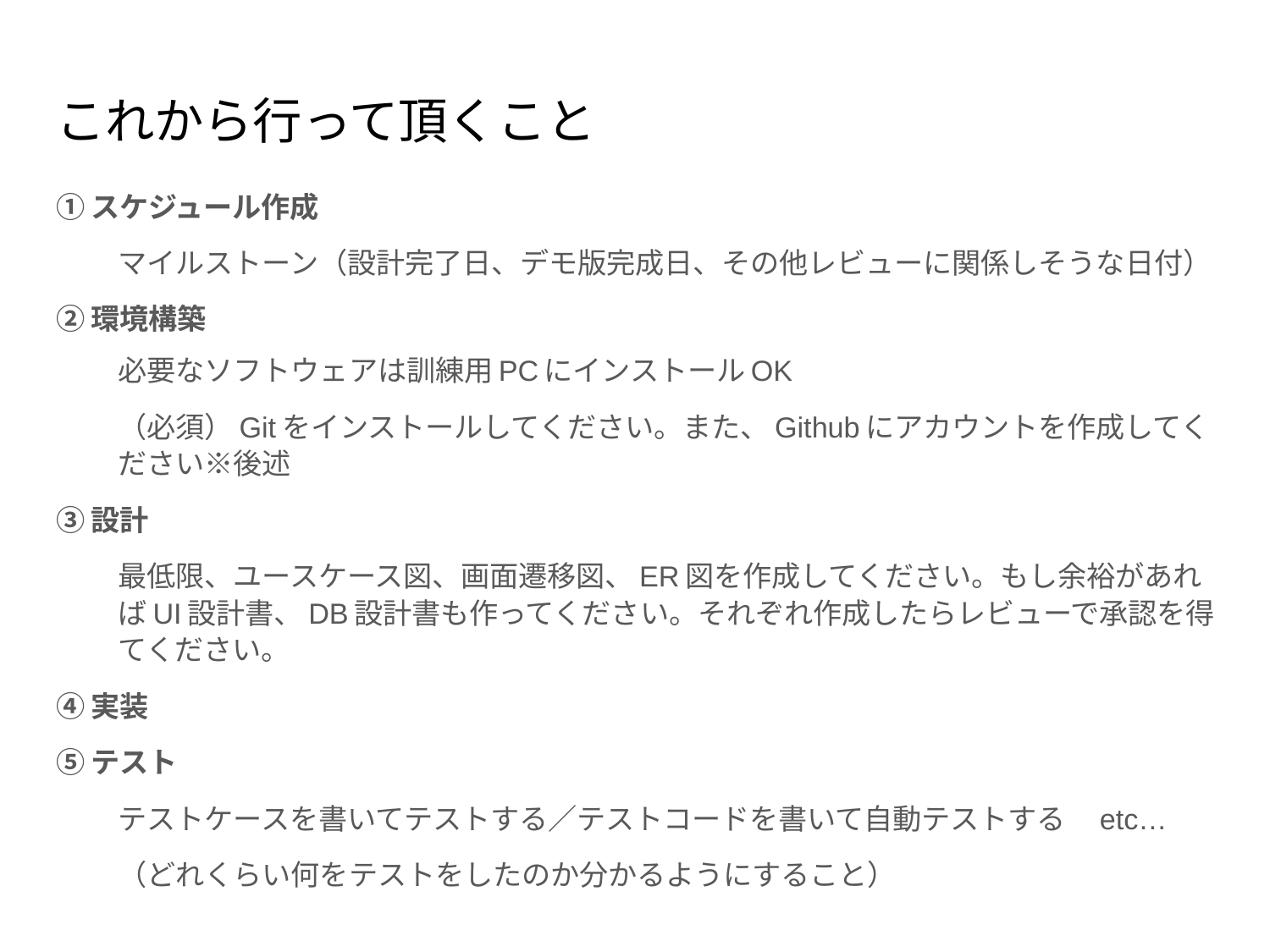

# これから行って頂くこと
①スケジュール作成
マイルストーン（設計完了日、デモ版完成日、その他レビューに関係しそうな日付）
②環境構築
必要なソフトウェアは訓練用PCにインストールOK
（必須）Gitをインストールしてください。また、Githubにアカウントを作成してください※後述
③設計
最低限、ユースケース図、画面遷移図、ER図を作成してください。もし余裕があればUI設計書、DB設計書も作ってください。それぞれ作成したらレビューで承認を得てください。
④実装
⑤テスト
テストケースを書いてテストする／テストコードを書いて自動テストする　etc…
（どれくらい何をテストをしたのか分かるようにすること）